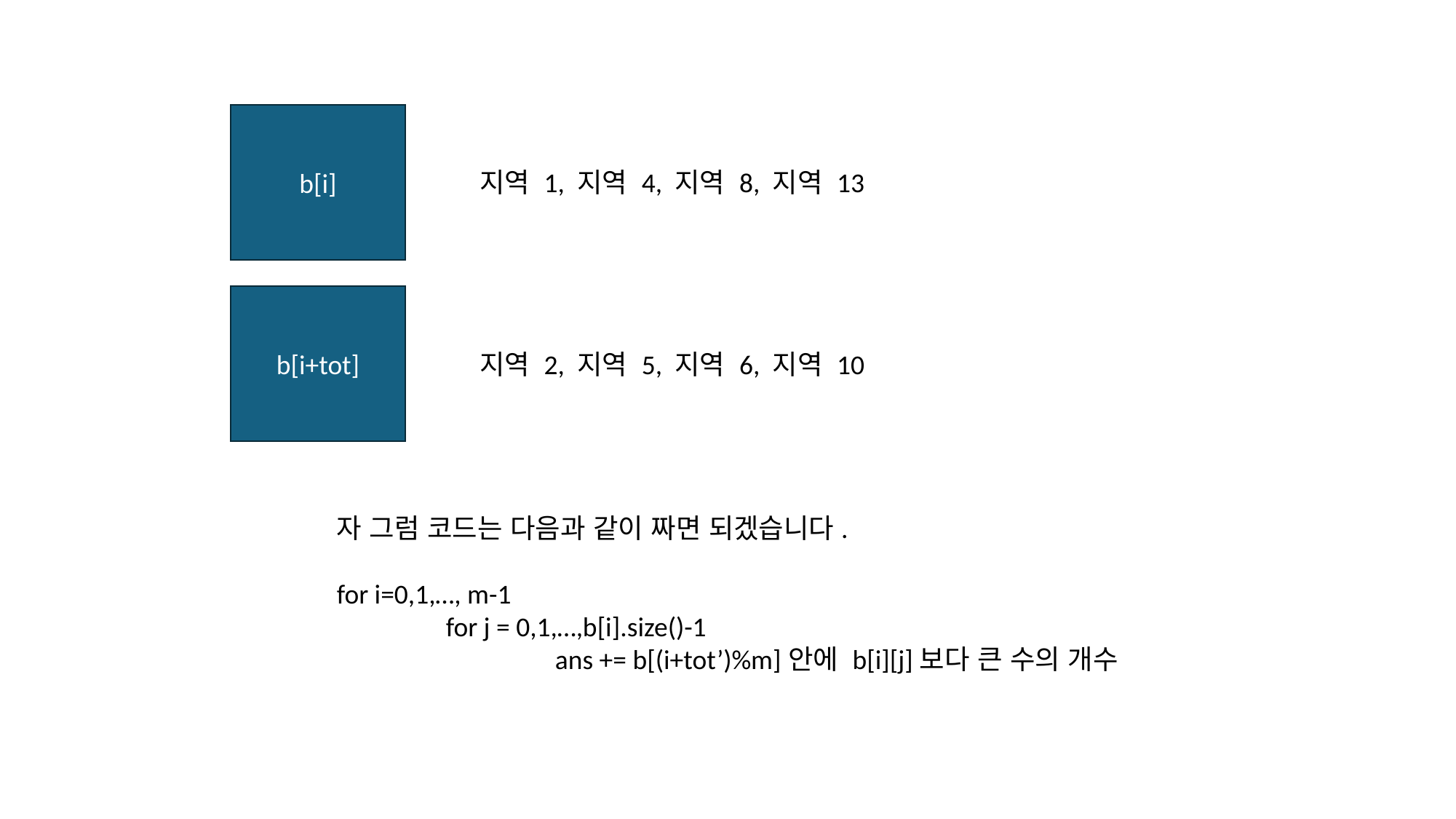

b[i]
지역 1, 지역 4, 지역 8, 지역 13
b[i+tot]
지역 2, 지역 5, 지역 6, 지역 10
자 그럼 코드는 다음과 같이 짜면 되겠습니다.

for i=0,1,…, m-1
	for j = 0,1,…,b[i].size()-1
		ans += b[(i+tot’)%m]안에 b[i][j]보다 큰 수의 개수